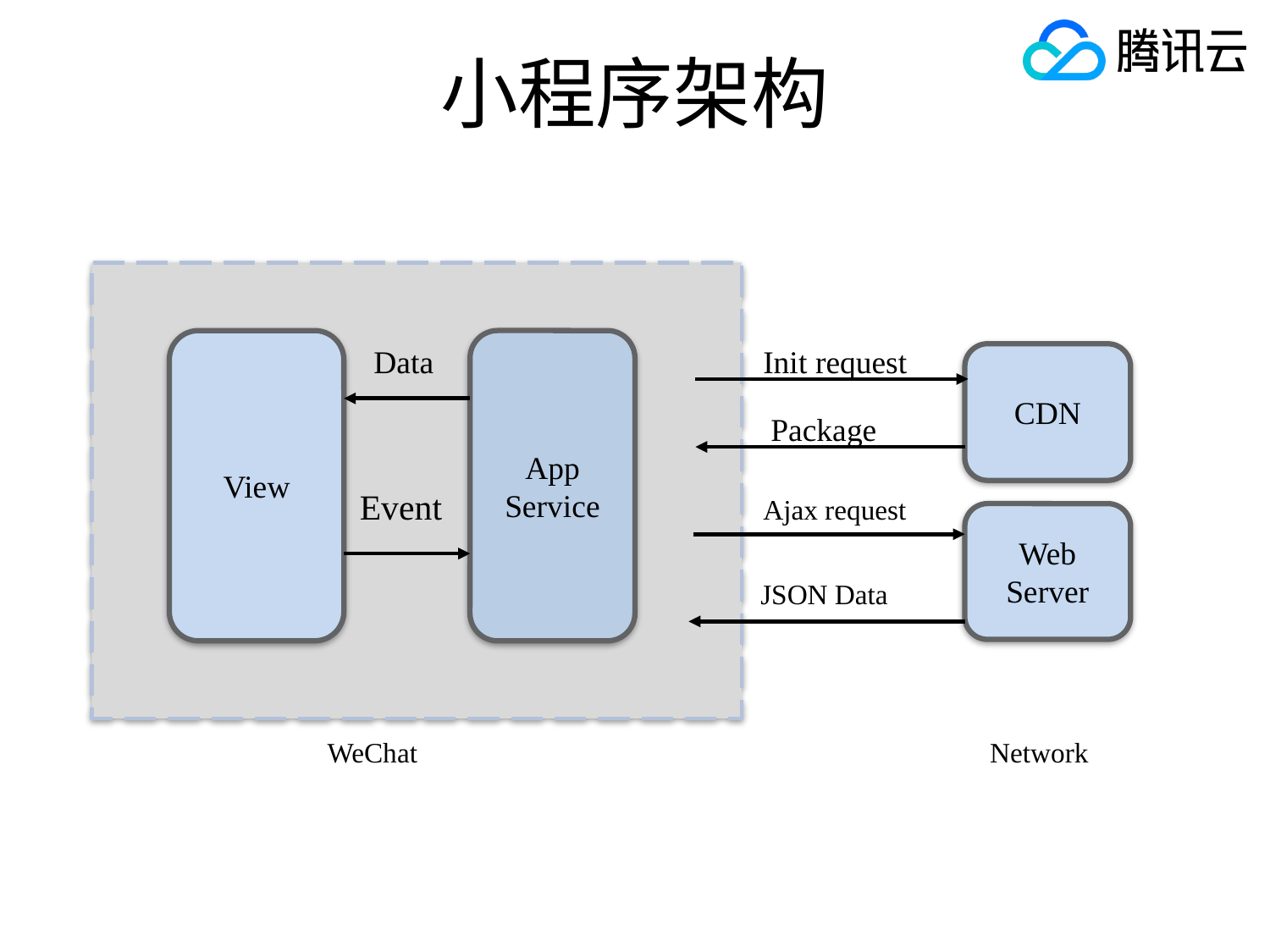

# 小程序架构

                     Data                                         Init request
                                                 Package
                    Event                                      Ajax request

                                                                                                  JSON Data

                                    WeChat                                                                                  Network

View
App Service
CDN
Web Server